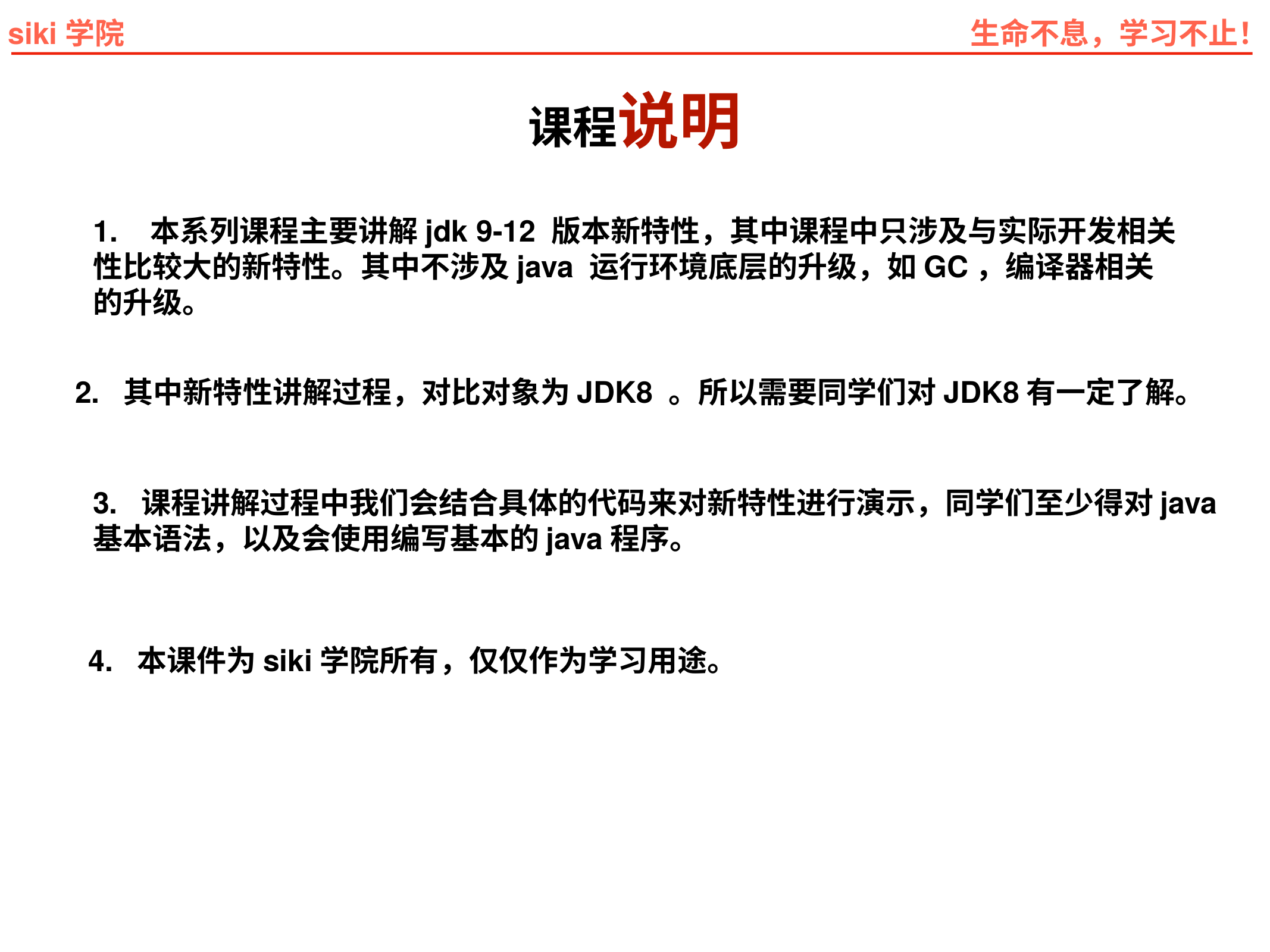

课程说明
1.   本系列课程主要讲解jdk 9-12 版本新特性，其中课程中只涉及与实际开发相关
性比较大的新特性。其中不涉及java 运行环境底层的升级，如GC，编译器相关
的升级。
2.  其中新特性讲解过程，对比对象为JDK8 。所以需要同学们对JDK8有一定了解。
3.  课程讲解过程中我们会结合具体的代码来对新特性进行演示，同学们至少得对java
基本语法，以及会使用编写基本的java程序。
4.  本课件为siki学院所有，仅仅作为学习用途。